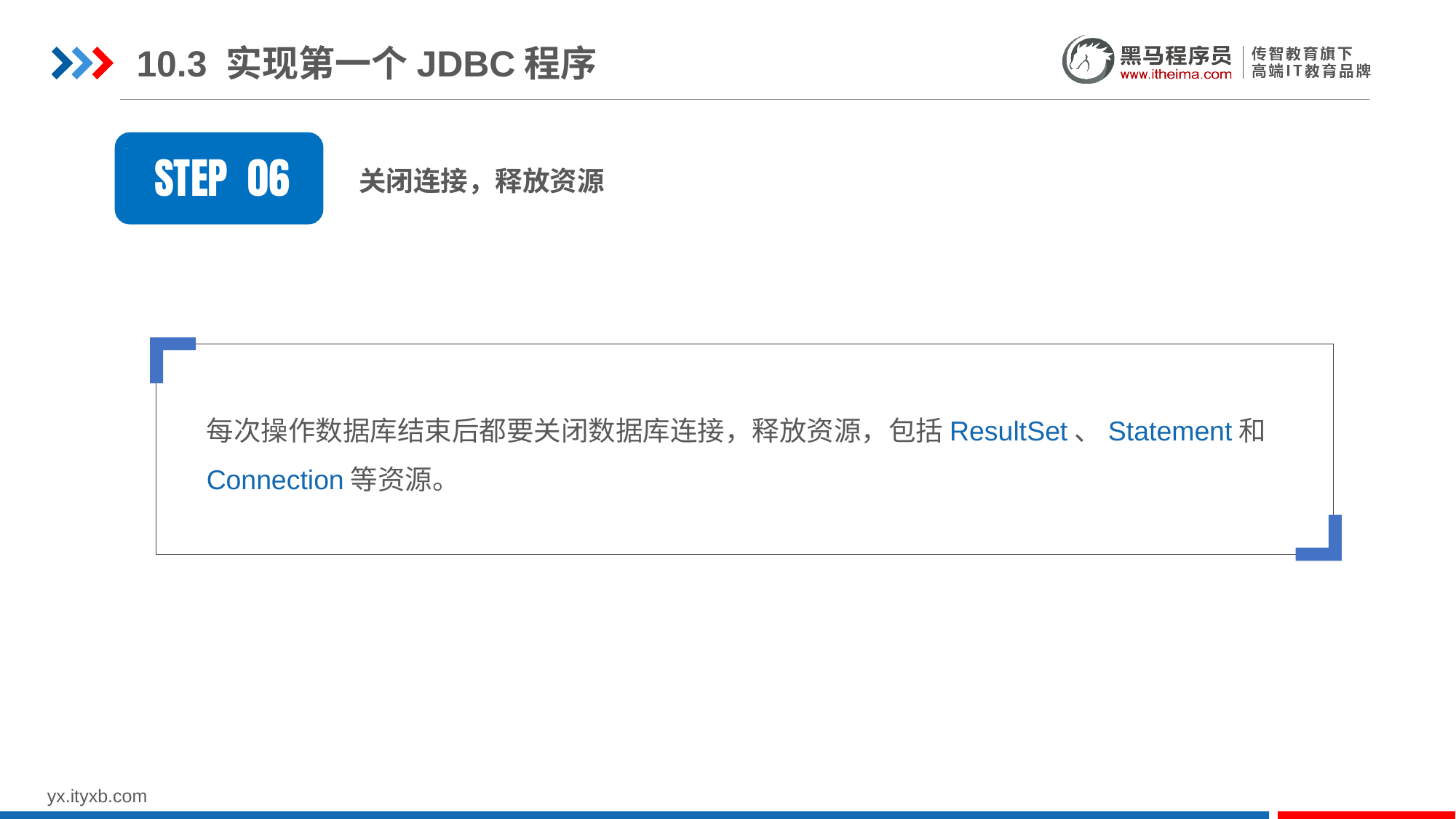

10.3 实现第一个JDBC程序

关闭连接，释放资源
STEP  06

每次操作数据库结束后都要关闭数据库连接，释放资源，包括ResultSet、Statement和Connection等资源。